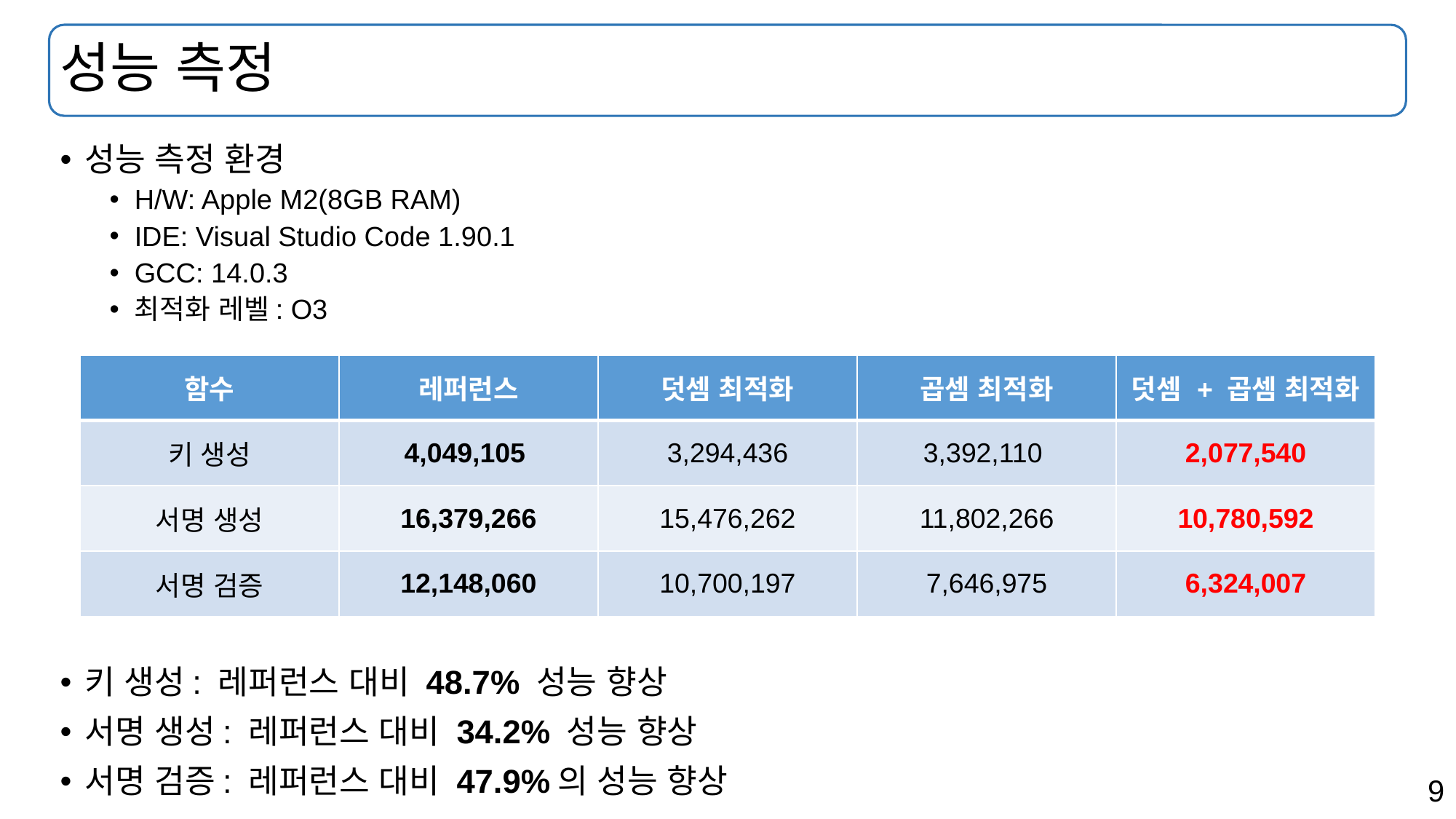

# 성능 측정
성능 측정 환경
H/W: Apple M2(8GB RAM)
IDE: Visual Studio Code 1.90.1
GCC: 14.0.3
최적화 레벨: O3

키 생성: 레퍼런스 대비 48.7% 성능 향상
서명 생성: 레퍼런스 대비 34.2% 성능 향상
서명 검증: 레퍼런스 대비 47.9%의 성능 향상
| 함수 | 레퍼런스 | 덧셈 최적화 | 곱셈 최적화 | 덧셈 + 곱셈 최적화 |
| --- | --- | --- | --- | --- |
| 키 생성 | 4,049,105 | 3,294,436 | 3,392,110 | 2,077,540 |
| 서명 생성 | 16,379,266 | 15,476,262 | 11,802,266 | 10,780,592 |
| 서명 검증 | 12,148,060 | 10,700,197 | 7,646,975 | 6,324,007 |